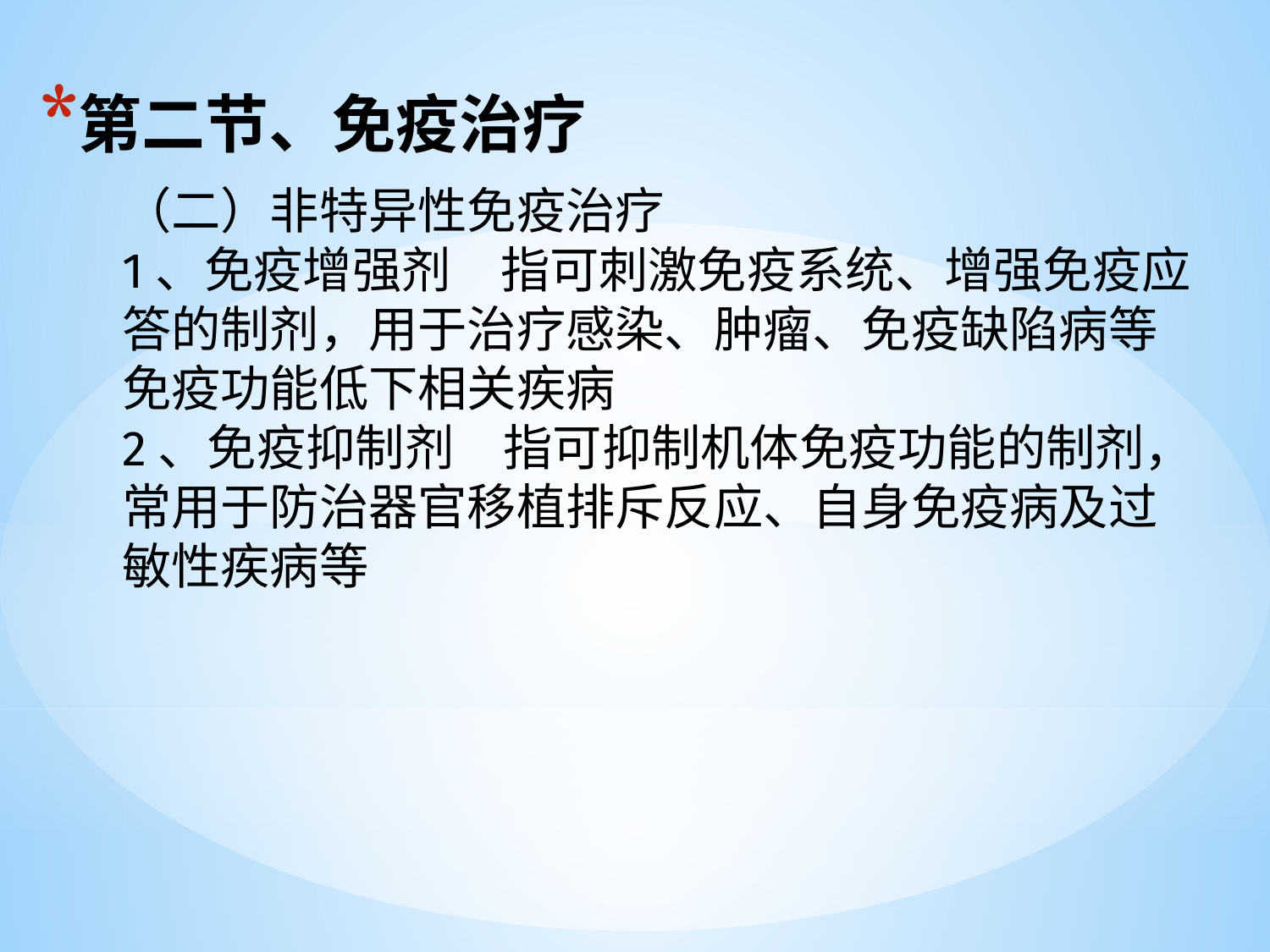

# 第二节、免疫治疗
（二）非特异性免疫治疗
1、免疫增强剂　指可刺激免疫系统、增强免疫应答的制剂，用于治疗感染、肿瘤、免疫缺陷病等免疫功能低下相关疾病
2、免疫抑制剂　指可抑制机体免疫功能的制剂，常用于防治器官移植排斥反应、自身免疫病及过敏性疾病等